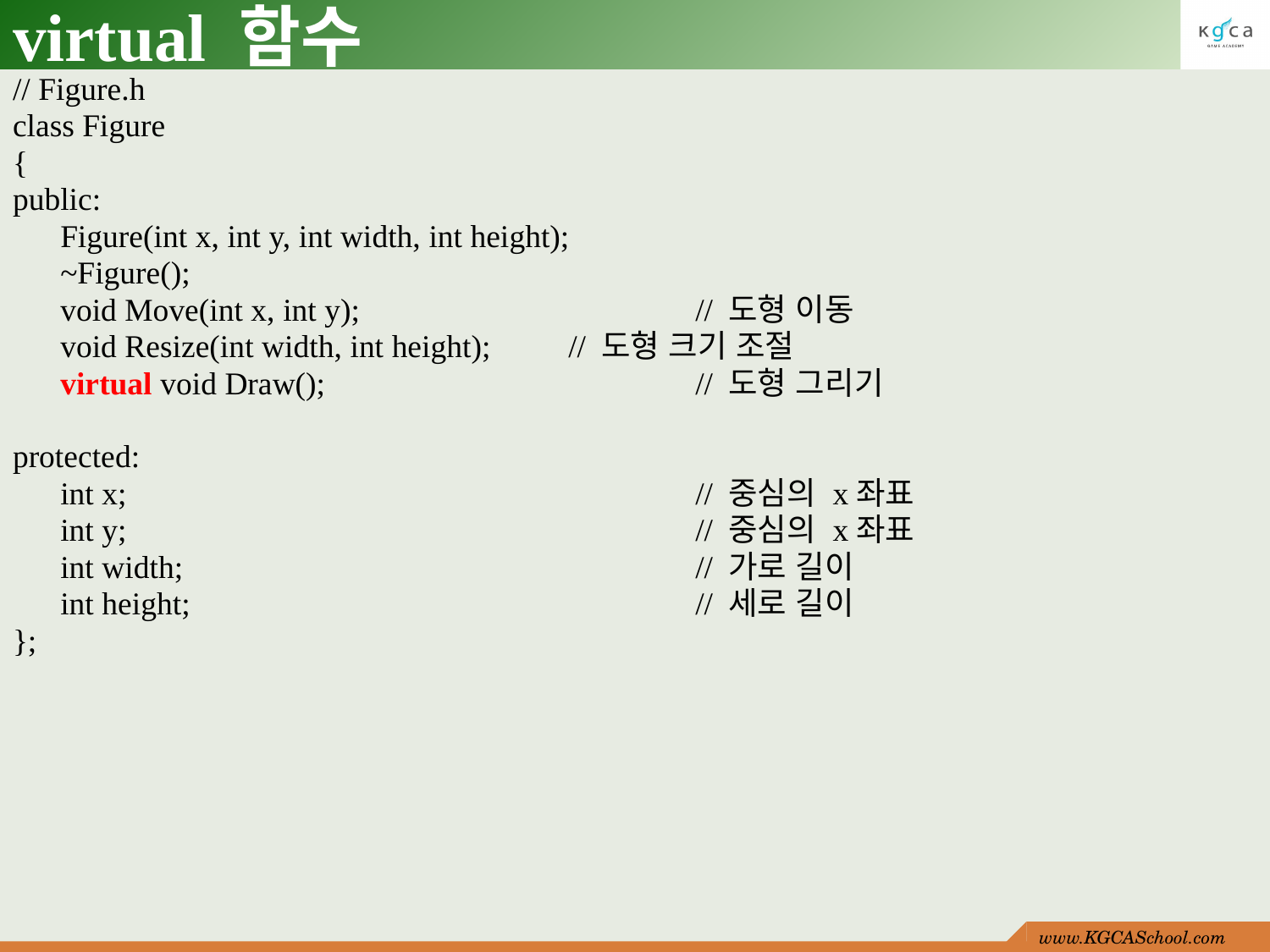

# virtual 함수
// Figure.h
class Figure
{
public:
	Figure(int x, int y, int width, int height);
	~Figure();
	void Move(int x, int y);			// 도형 이동
	void Resize(int width, int height);	// 도형 크기 조절
	virtual void Draw();			// 도형 그리기

protected:
	int x;					// 중심의 x좌표
	int y;					// 중심의 x좌표
	int width;					// 가로 길이
	int height;				// 세로 길이
};